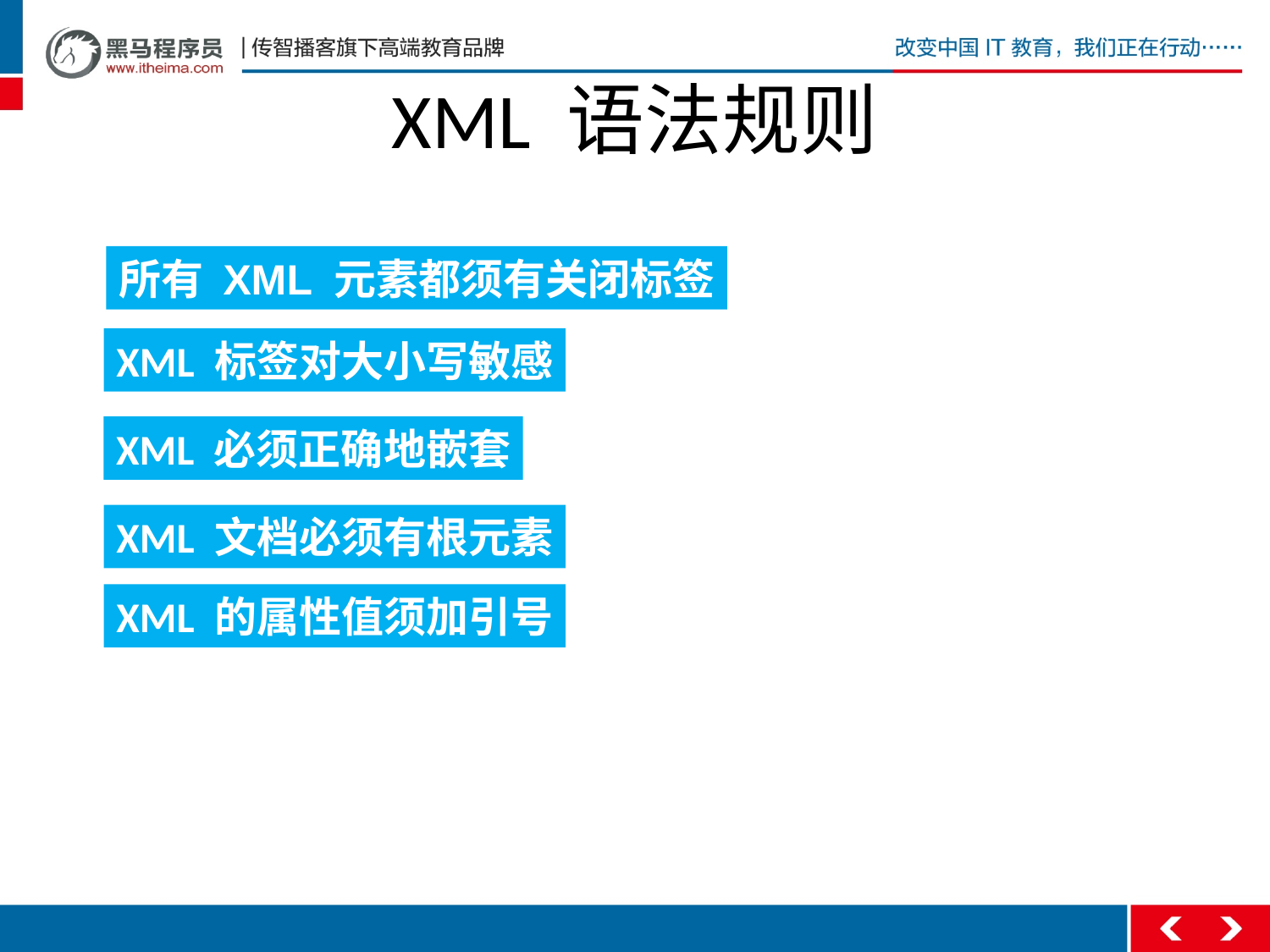

# XML 语法规则
所有 XML 元素都须有关闭标签
XML 标签对大小写敏感
XML 必须正确地嵌套
XML 文档必须有根元素
XML 的属性值须加引号